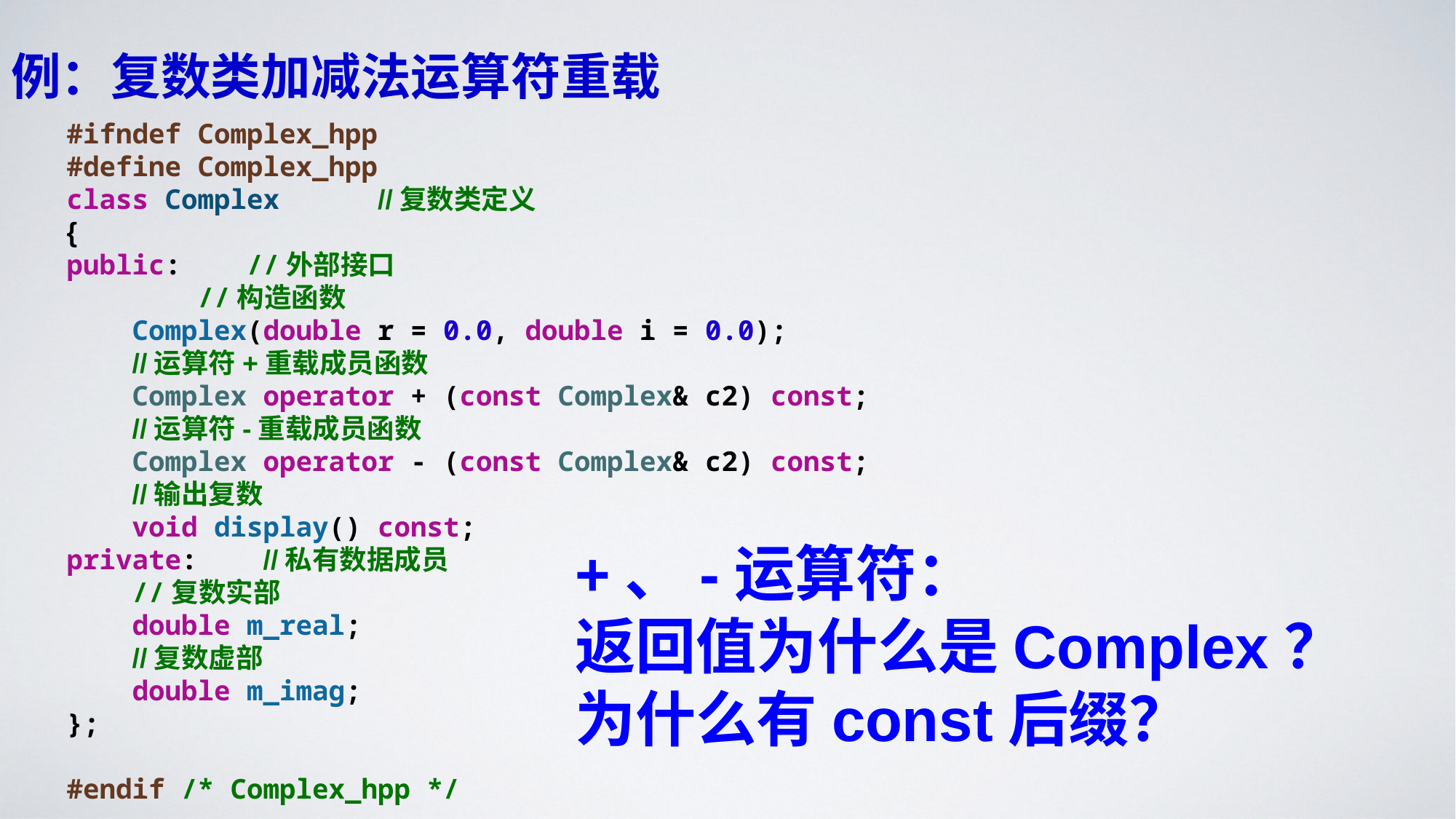

# 例：复数类加减法运算符重载
#ifndef Complex_hpp
#define Complex_hpp
class Complex      //复数类定义
{
public:    //外部接口
        //构造函数
    Complex(double r = 0.0, double i = 0.0);
    //运算符+重载成员函数
    Complex operator + (const Complex& c2) const;
    //运算符-重载成员函数
    Complex operator - (const Complex& c2) const;
    //输出复数
    void display() const;
private:    //私有数据成员
    //复数实部
    double m_real;
    //复数虚部
    double m_imag;
};

#endif /* Complex_hpp */
+、-运算符：
返回值为什么是Complex？
为什么有const后缀？